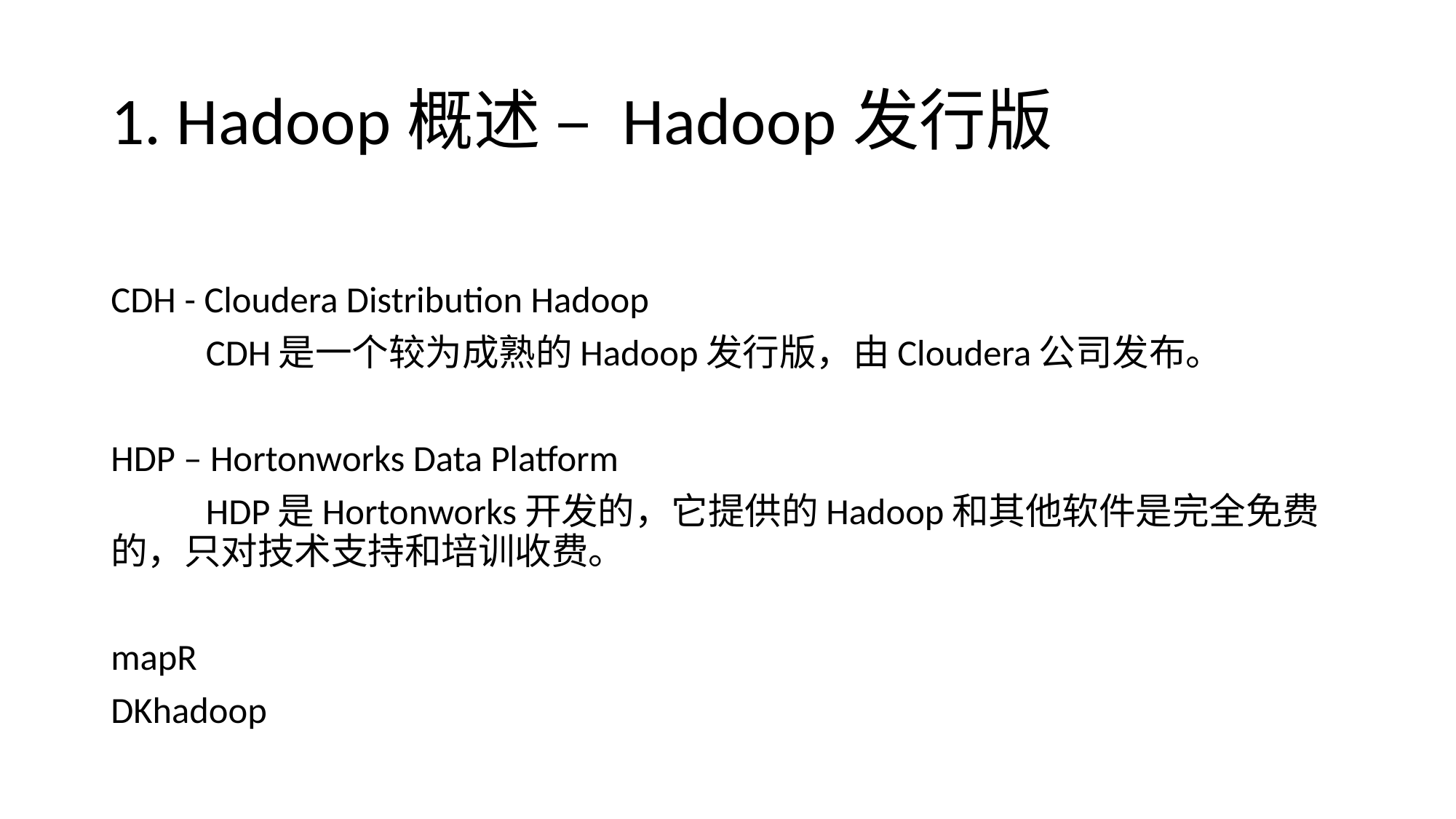

# 1. Hadoop概述 – Hadoop发行版

CDH - Cloudera Distribution Hadoop
	CDH是一个较为成熟的Hadoop发行版，由Cloudera公司发布。

HDP – Hortonworks Data Platform
	HDP是Hortonworks开发的，它提供的Hadoop和其他软件是完全免费的，只对技术支持和培训收费。

mapR
DKhadoop